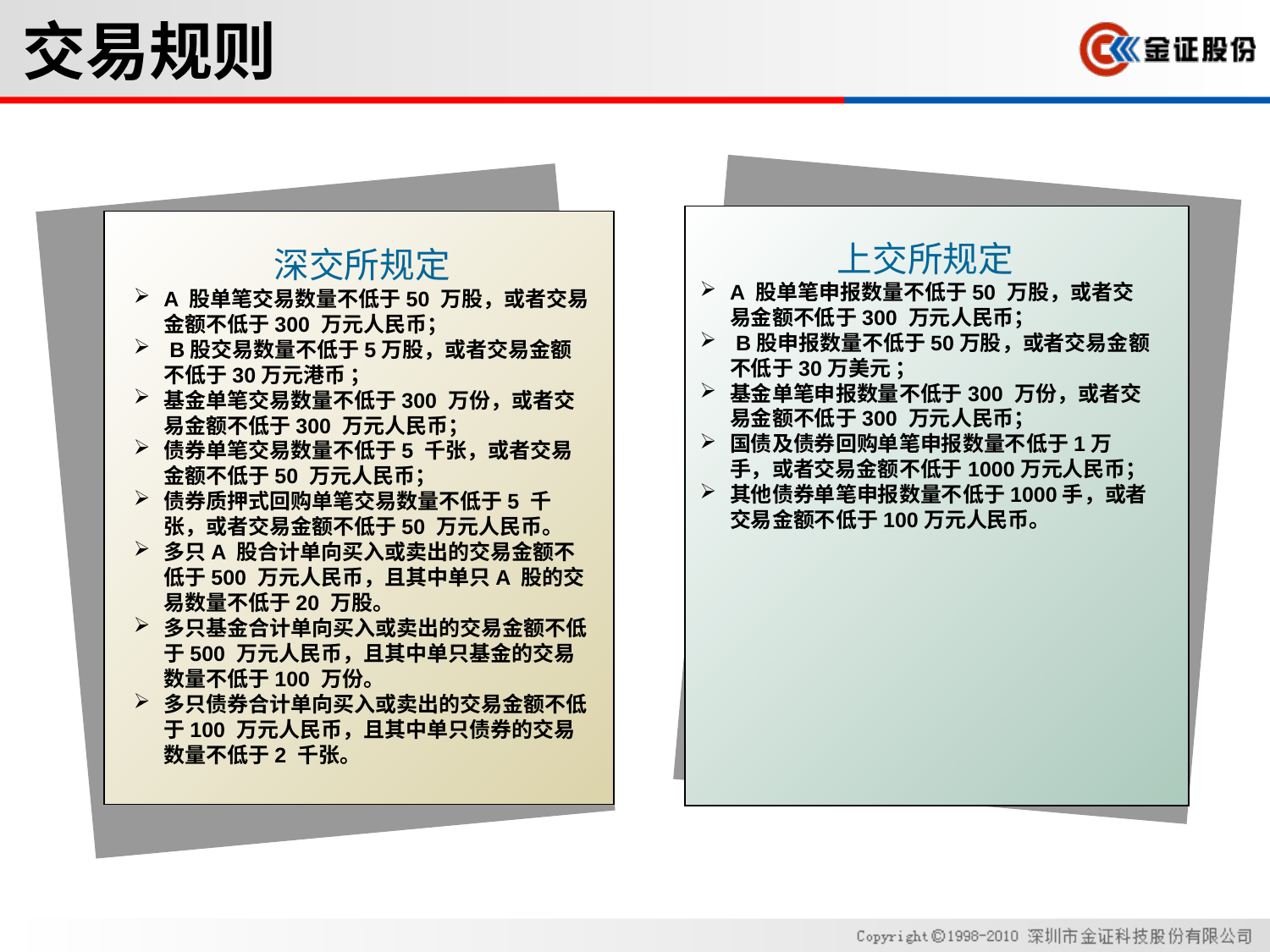

# 交易规则

上交所规定
A 股单笔申报数量不低于50 万股，或者交易金额不低于300 万元人民币；
 B股申报数量不低于50万股，或者交易金额不低于30万美元 ；
基金单笔申报数量不低于300 万份，或者交易金额不低于300 万元人民币；
国债及债券回购单笔申报数量不低于1万手，或者交易金额不低于1000万元人民币；
其他债券单笔申报数量不低于1000手，或者交易金额不低于100万元人民币。

深交所规定
A 股单笔交易数量不低于50 万股，或者交易金额不低于300 万元人民币；
 B股交易数量不低于5万股，或者交易金额不低于30万元港币 ；
基金单笔交易数量不低于300 万份，或者交易金额不低于300 万元人民币；
债券单笔交易数量不低于5 千张，或者交易金额不低于50 万元人民币；
债券质押式回购单笔交易数量不低于5 千张，或者交易金额不低于50 万元人民币。
多只A 股合计单向买入或卖出的交易金额不低于500 万元人民币，且其中单只A 股的交易数量不低于20 万股。
多只基金合计单向买入或卖出的交易金额不低于500 万元人民币，且其中单只基金的交易数量不低于100 万份。
多只债券合计单向买入或卖出的交易金额不低于100 万元人民币，且其中单只债券的交易数量不低于2 千张。